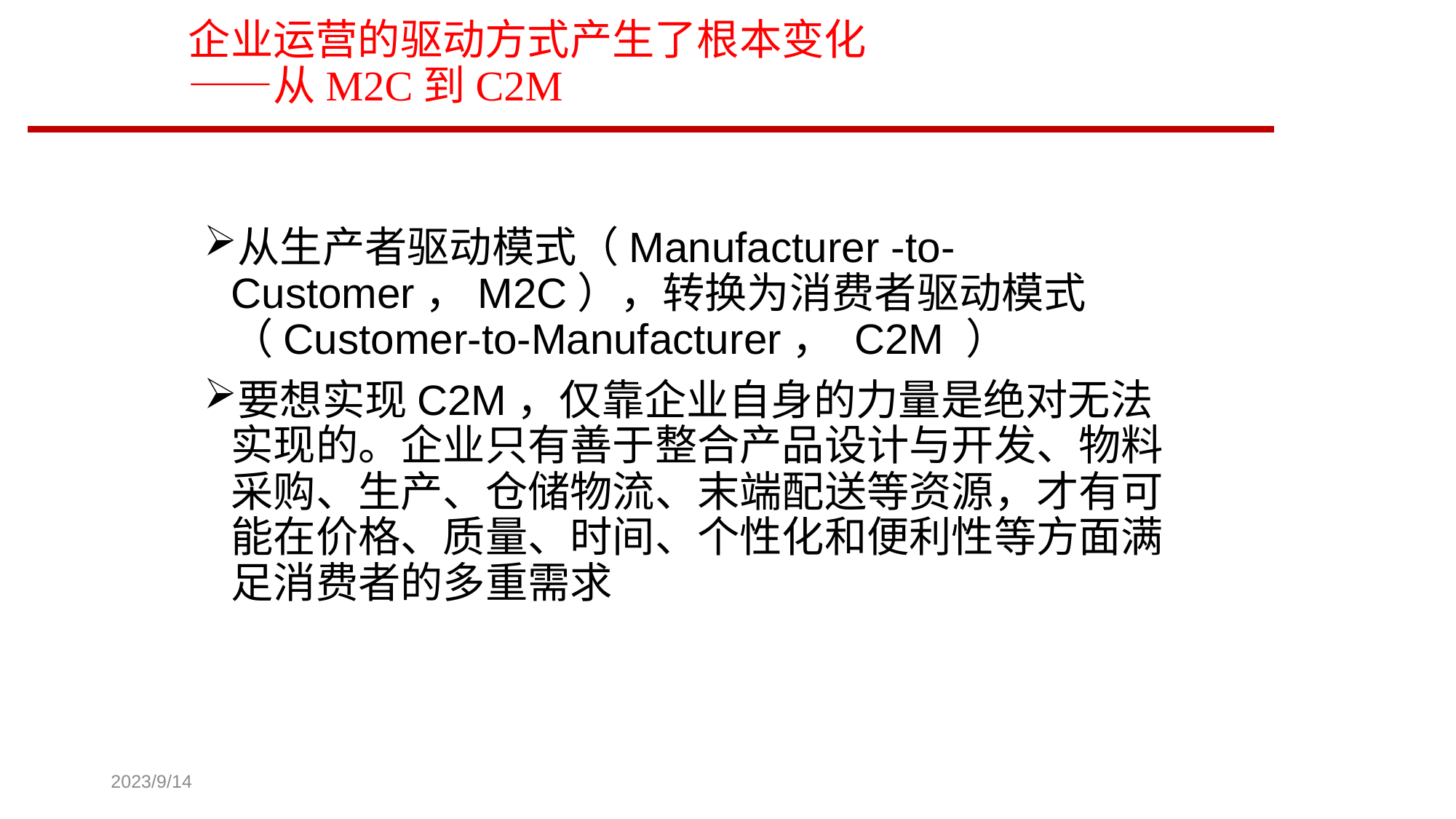

# 企业运营的驱动方式产生了根本变化 ——从M2C到C2M
从生产者驱动模式（Manufacturer -to-Customer，M2C），转换为消费者驱动模式（Customer-to-Manufacturer， C2M ）
要想实现C2M，仅靠企业自身的力量是绝对无法实现的。企业只有善于整合产品设计与开发、物料采购、生产、仓储物流、末端配送等资源，才有可能在价格、质量、时间、个性化和便利性等方面满足消费者的多重需求
2023/9/14